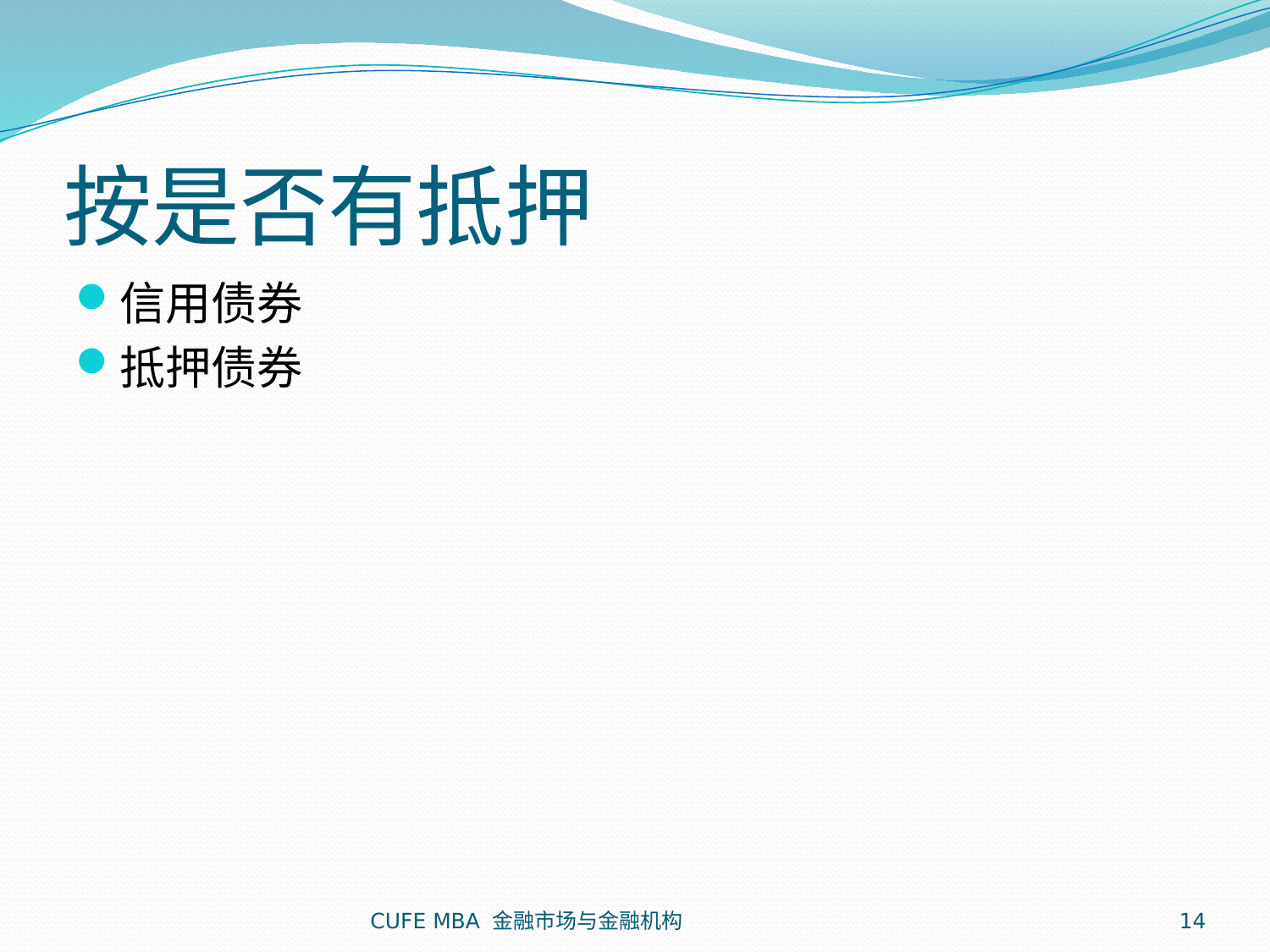

# 按是否有抵押
信用债券
抵押债券
CUFE MBA 金融市场与金融机构
14